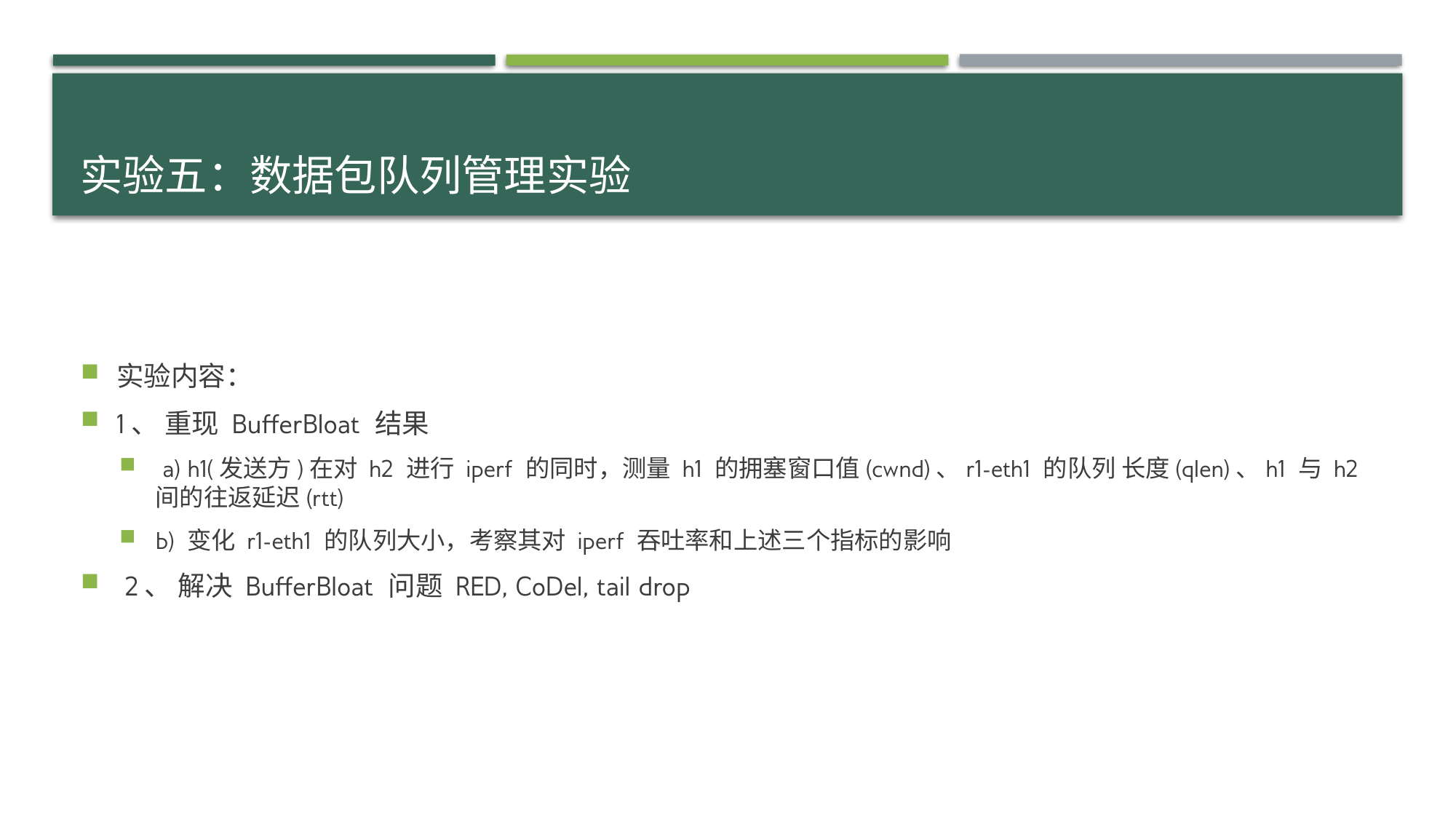

# 实验五：数据包队列管理实验
实验内容：
1、 重现 BufferBloat 结果
 a) h1(发送方)在对 h2 进行 iperf 的同时，测量 h1 的拥塞窗口值(cwnd)、r1-eth1 的队列 长度(qlen)、h1 与 h2 间的往返延迟(rtt)
b) 变化 r1-eth1 的队列大小，考察其对 iperf 吞吐率和上述三个指标的影响
 2、 解决 BufferBloat 问题 RED, CoDel, tail drop